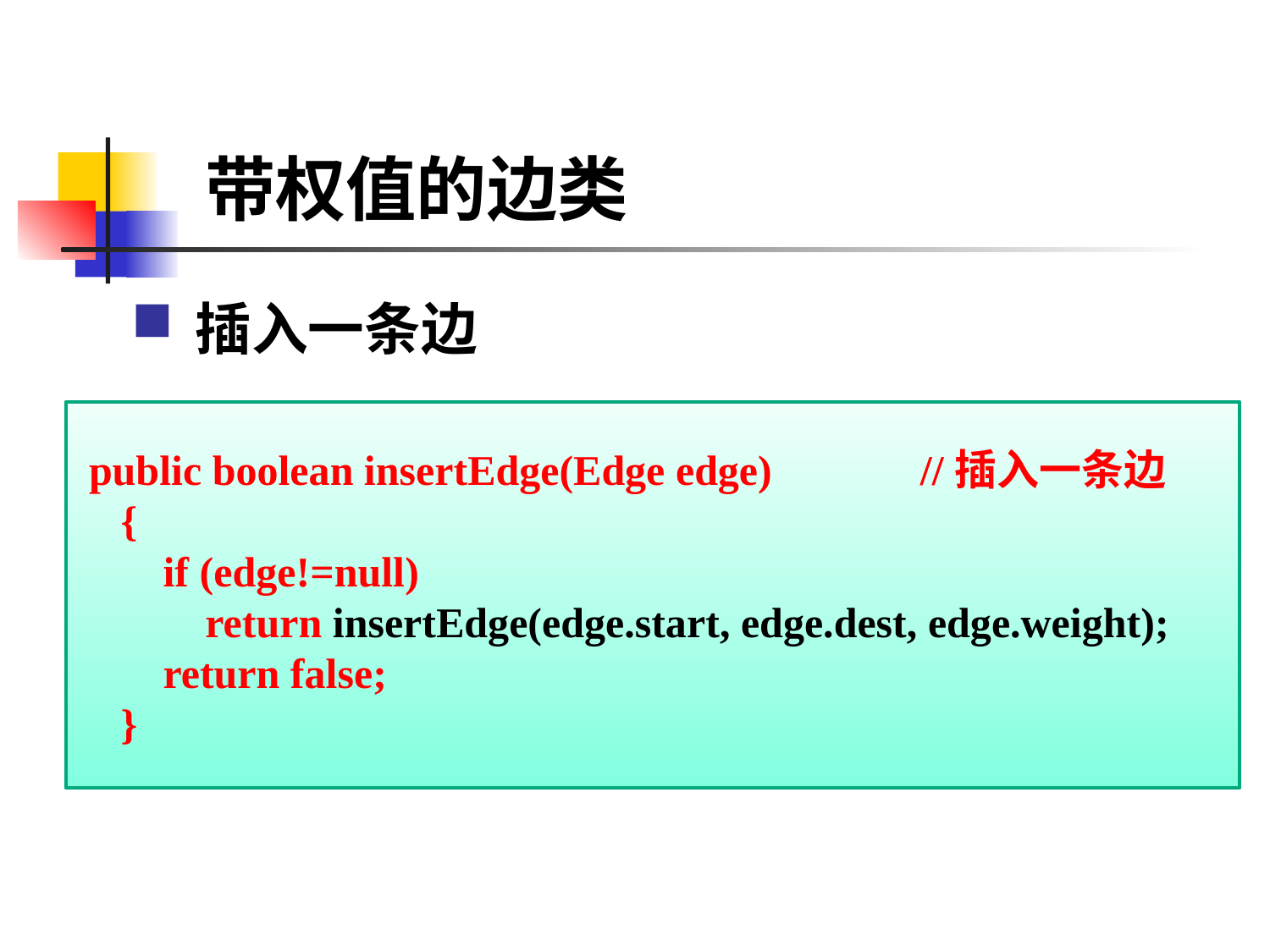

带权值的边类
插入一条边
 public boolean insertEdge(Edge edge)              //插入一条边
    {
        if (edge!=null)
            return insertEdge(edge.start, edge.dest, edge.weight);
        return false;
    }
34